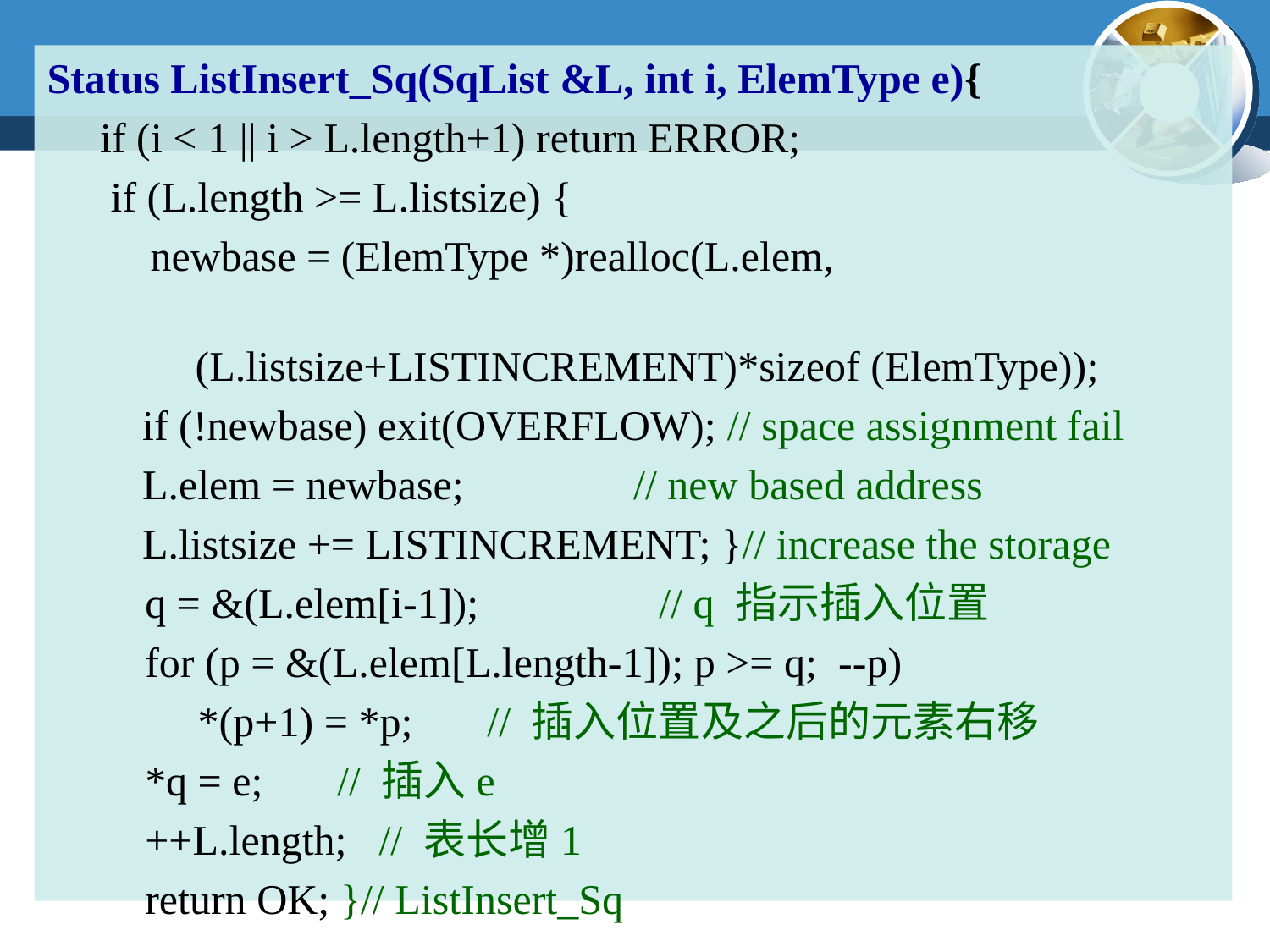

#
Status ListInsert_Sq(SqList &L, int i, ElemType e){
     if (i < 1 || i > L.length+1) return ERROR;
if (L.length >= L.listsize) {
	newbase = (ElemType *)realloc(L.elem,
        (L.listsize+LISTINCREMENT)*sizeof (ElemType));
   if (!newbase) exit(OVERFLOW); // space assignment fail
   L.elem = newbase;                // new based address
   L.listsize += LISTINCREMENT; }// increase the storage
    q = &(L.elem[i-1]);                 // q 指示插入位置
    for (p = &(L.elem[L.length-1]); p >= q;  --p)
         *(p+1) = *p;       // 插入位置及之后的元素右移
    *q = e;       // 插入e
    ++L.length;   // 表长增1
    return OK; }// ListInsert_Sq